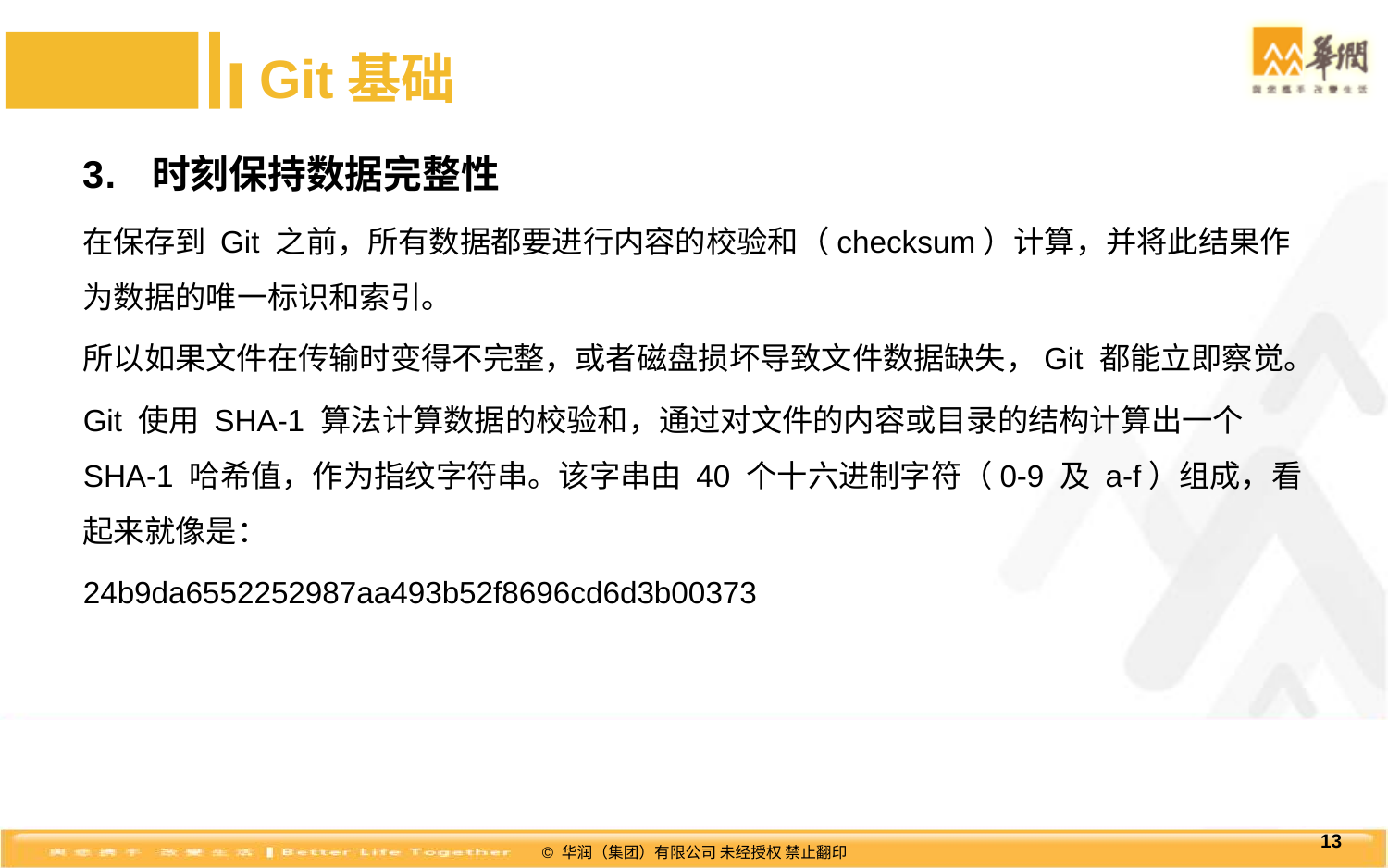

Git基础

时刻保持数据完整性
在保存到 Git 之前，所有数据都要进行内容的校验和（checksum）计算，并将此结果作为数据的唯一标识和索引。
所以如果文件在传输时变得不完整，或者磁盘损坏导致文件数据缺失，Git 都能立即察觉。
Git 使用 SHA-1 算法计算数据的校验和，通过对文件的内容或目录的结构计算出一个 SHA-1 哈希值，作为指纹字符串。该字串由 40 个十六进制字符（0-9 及 a-f）组成，看起来就像是：
24b9da6552252987aa493b52f8696cd6d3b00373
13